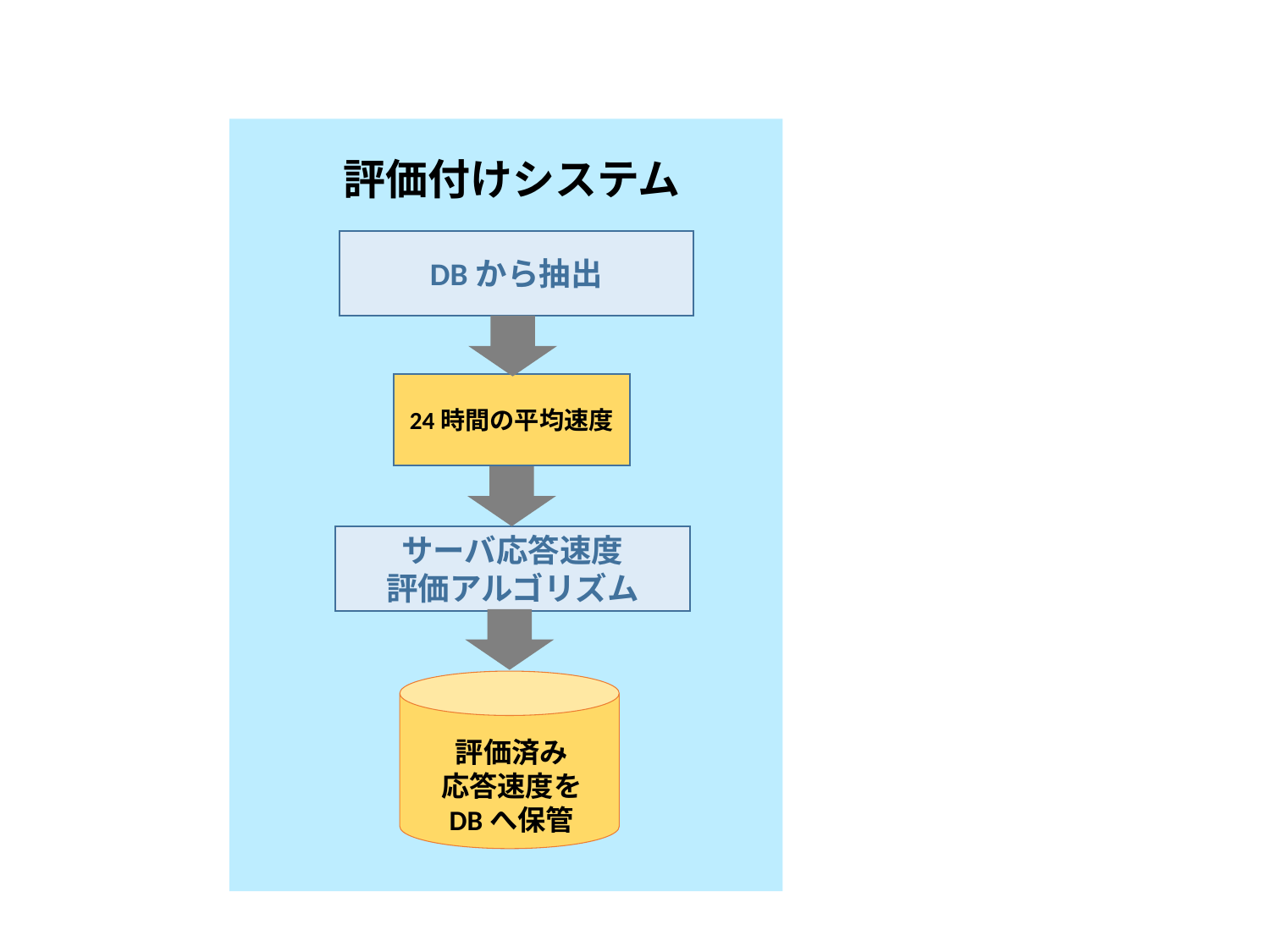

評価付けシステム
DBから抽出

24時間の平均速度

サーバ応答速度
評価アルゴリズム

評価済み
応答速度を
DBへ保管